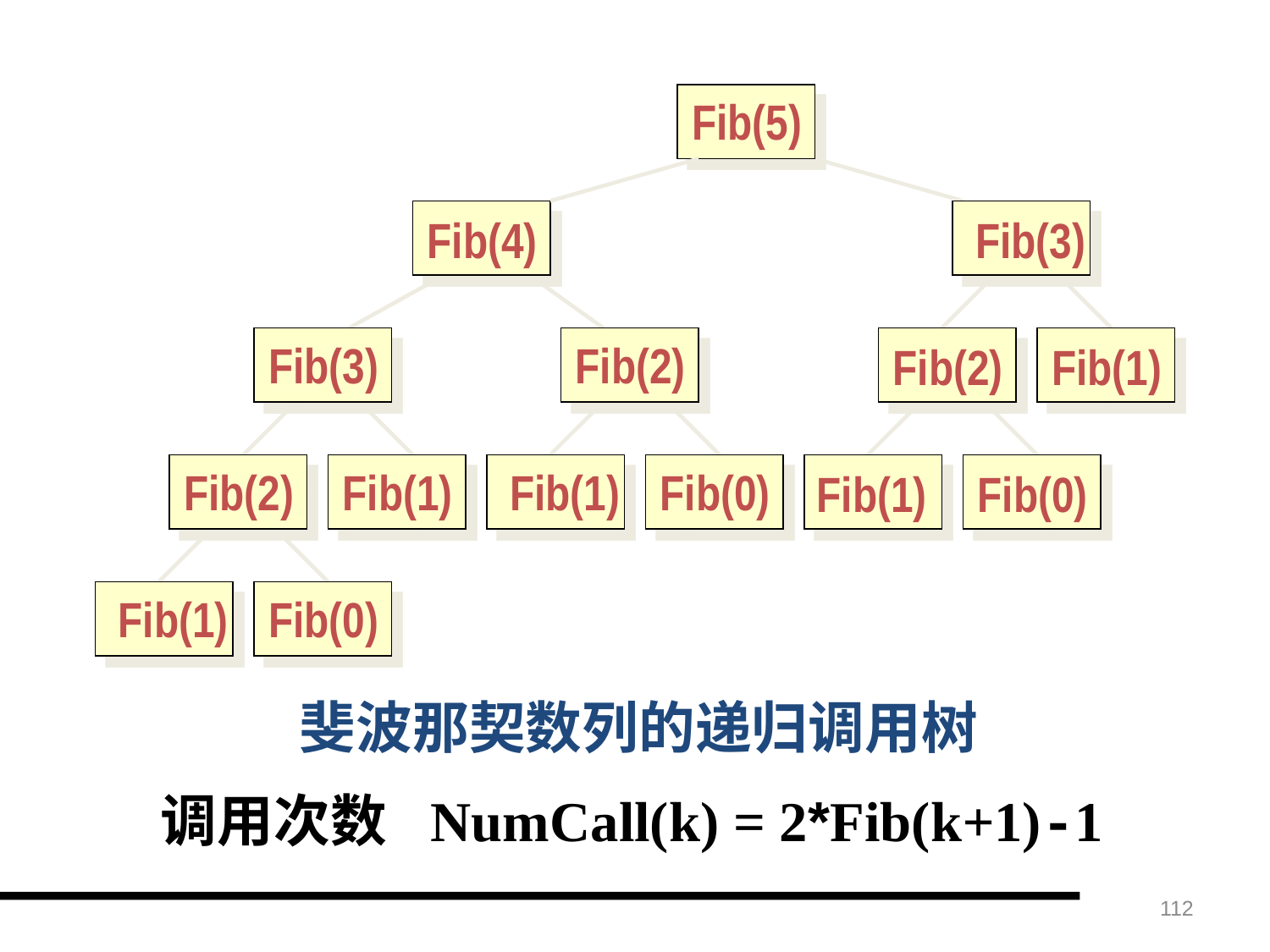

Fib(5)

Fib(4)
Fib(3)

Fib(3)

Fib(2)

Fib(2)
Fib(1)

Fib(2)

Fib(1)

Fib(1)

Fib(0)

Fib(1)
Fib(0)

Fib(1)

Fib(0)
斐波那契数列的递归调用树
调用次数  NumCall(k) = 2*Fib(k+1)-1
112